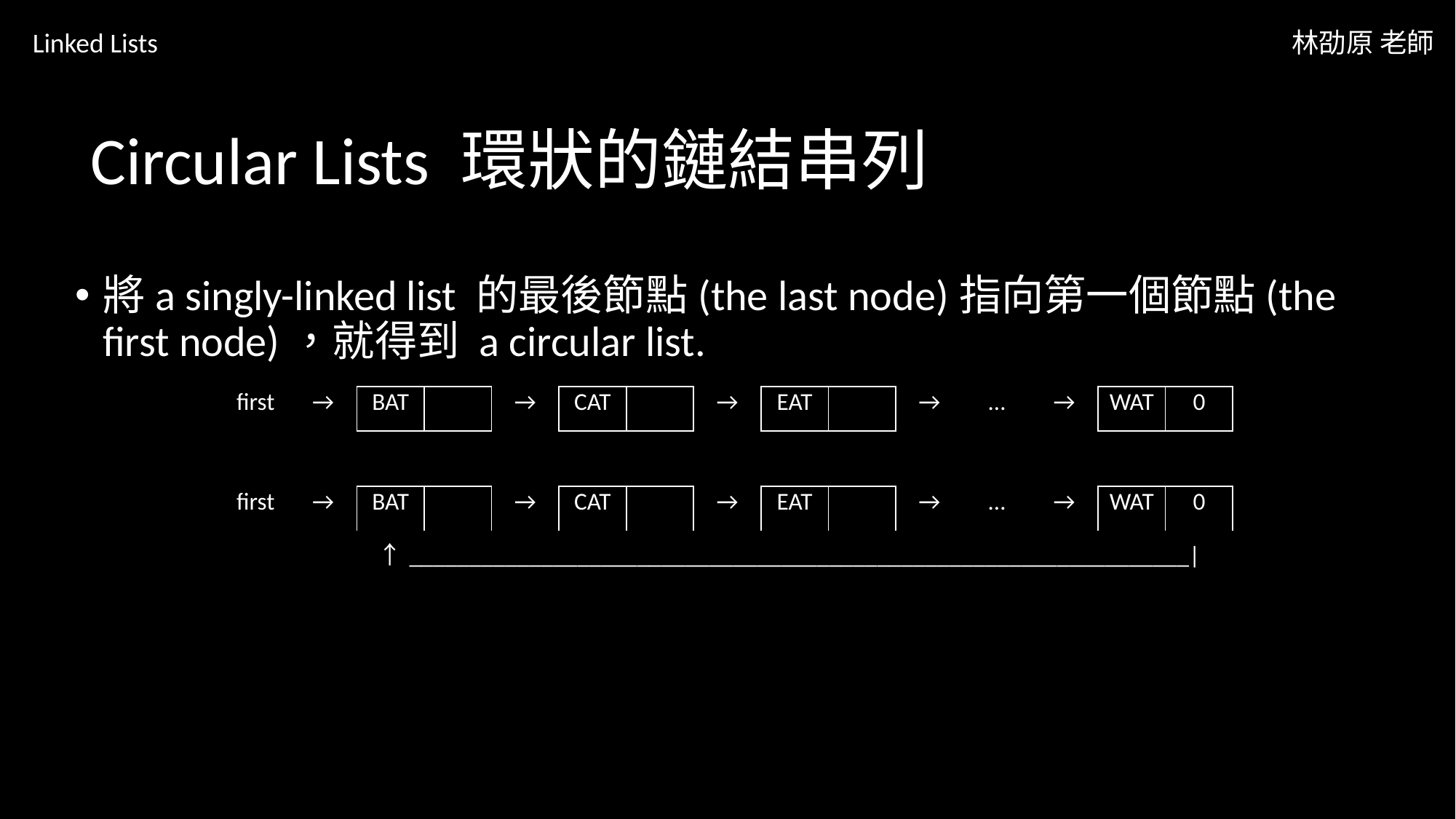

Linked Lists
林劭原 老師
# Circular Lists 環狀的鏈結串列
將a singly-linked list 的最後節點(the last node)指向第一個節點(the first node)，就得到 a circular list.
| first | → | BAT |  | → | CAT |  | → | EAT |  | → | … | → | WAT | 0 |
| --- | --- | --- | --- | --- | --- | --- | --- | --- | --- | --- | --- | --- | --- | --- |
| first | → | BAT |  | → | CAT |  | → | EAT |  | → | … | → | WAT | 0 |
| --- | --- | --- | --- | --- | --- | --- | --- | --- | --- | --- | --- | --- | --- | --- |
| ↑\_\_\_\_\_\_\_\_\_\_\_\_\_\_\_\_\_\_\_\_\_\_\_\_\_\_\_\_\_\_\_\_\_\_\_\_\_\_\_\_\_\_\_\_\_\_\_\_\_\_\_\_\_\_\_\_\_\_\_\_\_\_\_\_\_| |  |  |  |  |  |  |  |  |  |  |  |  |  |  |